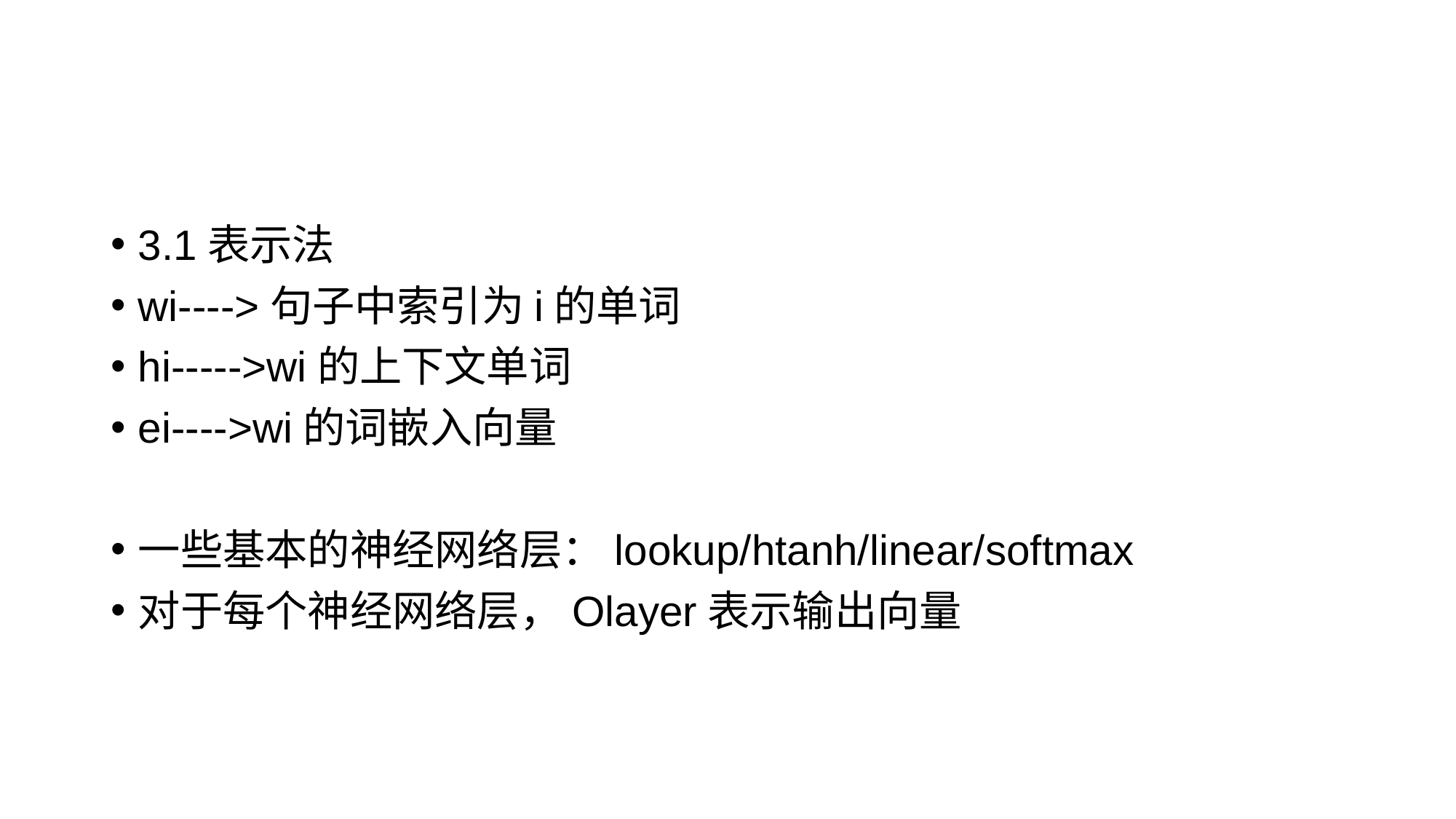

#
3.1表示法
wi---->句子中索引为i的单词
hi----->wi的上下文单词
ei---->wi的词嵌入向量

一些基本的神经网络层：lookup/htanh/linear/softmax
对于每个神经网络层，Olayer表示输出向量